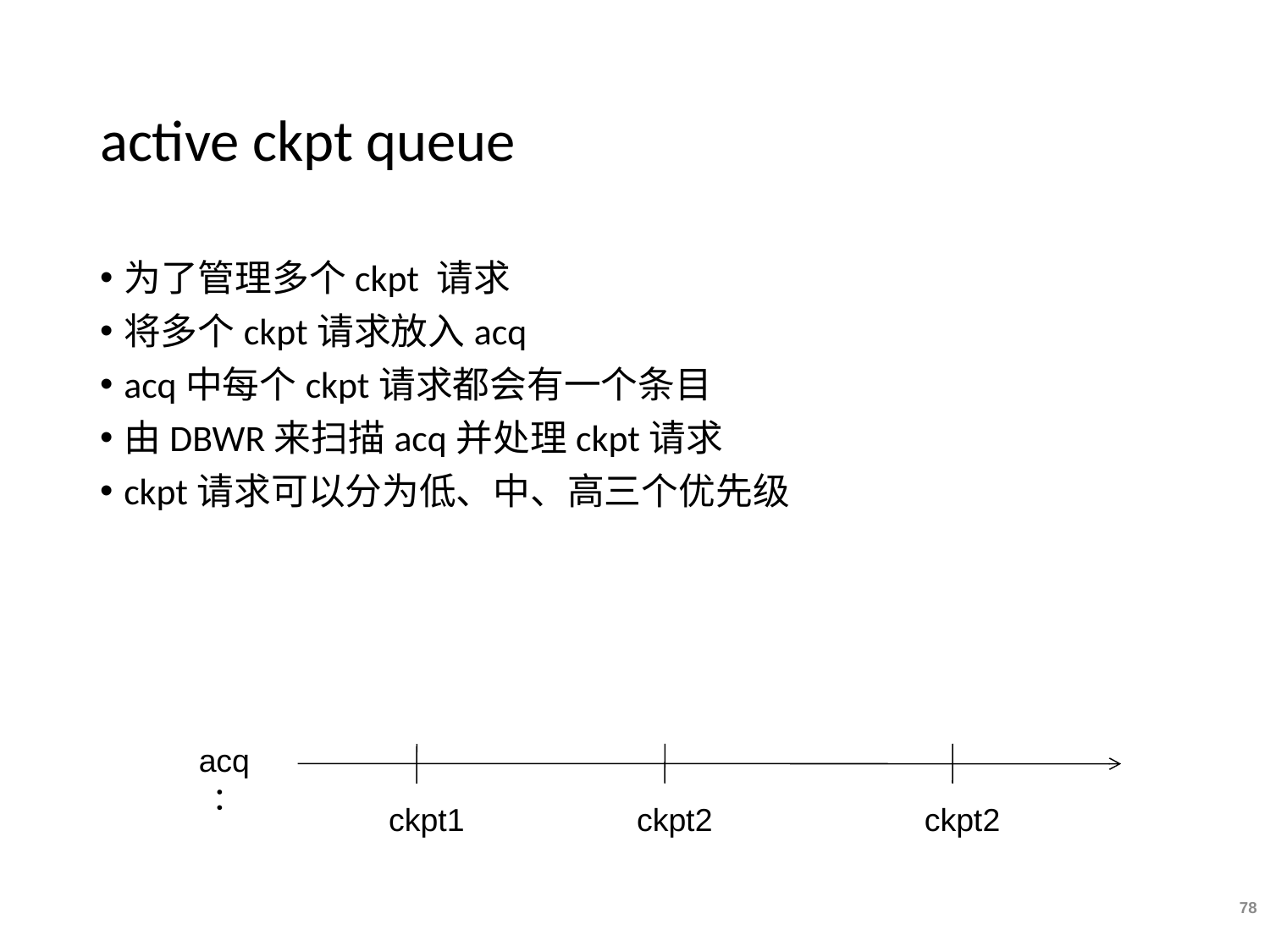

# active ckpt queue
为了管理多个ckpt 请求
将多个ckpt请求放入acq
acq中每个ckpt请求都会有一个条目
由DBWR来扫描acq并处理ckpt请求
ckpt请求可以分为低、中、高三个优先级

acq：
ckpt1
ckpt2
ckpt2

78